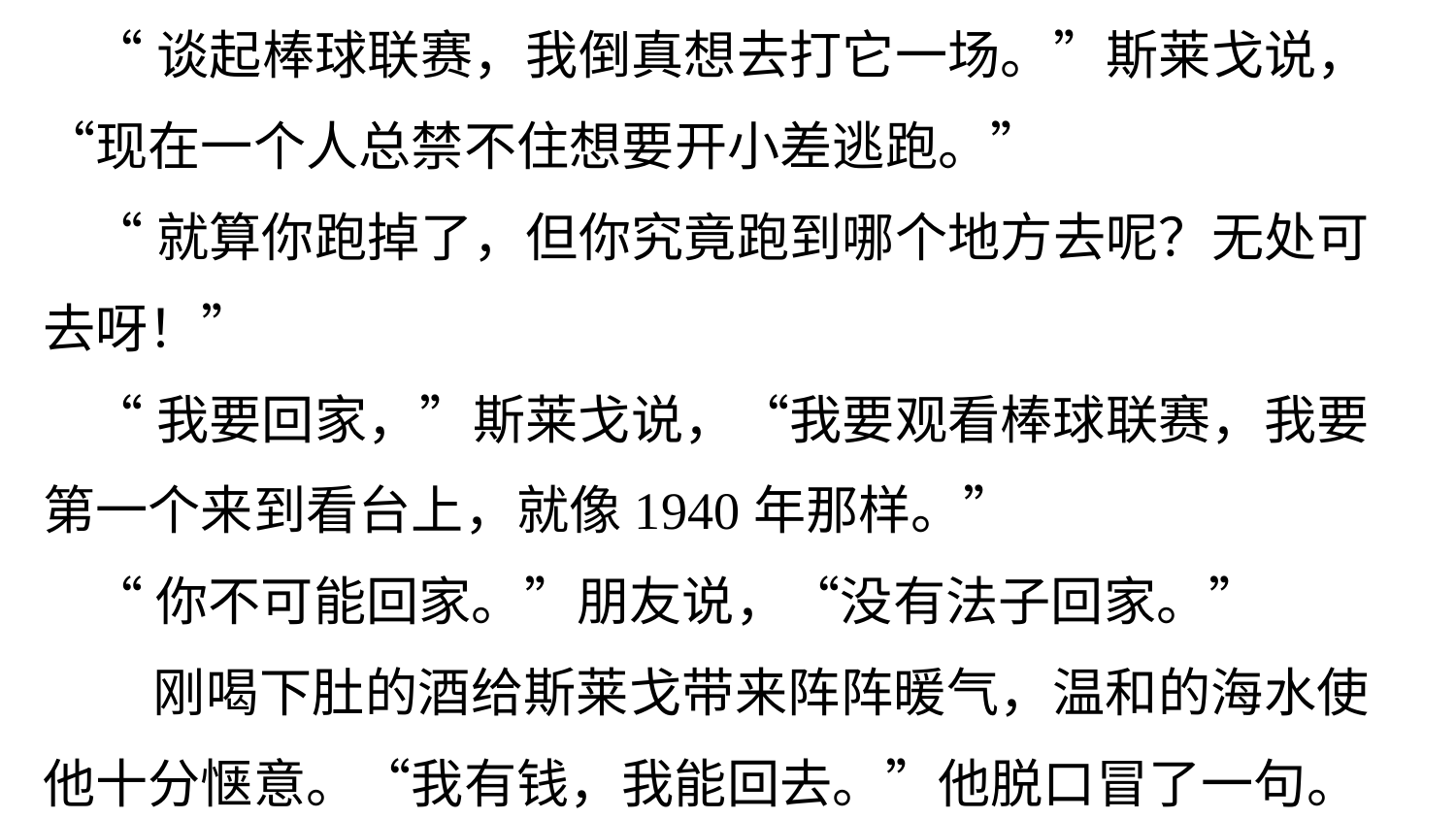

“谈起棒球联赛，我倒真想去打它一场。”斯莱戈说，“现在一个人总禁不住想要开小差逃跑。”
    “就算你跑掉了，但你究竟跑到哪个地方去呢？无处可去呀！”
    “我要回家，”斯莱戈说，“我要观看棒球联赛，我要第一个来到看台上，就像1940年那样。”
    “你不可能回家。”朋友说，“没有法子回家。”
        刚喝下肚的酒给斯莱戈带来阵阵暖气，温和的海水使他十分惬意。“我有钱，我能回去。”他脱口冒了一句。